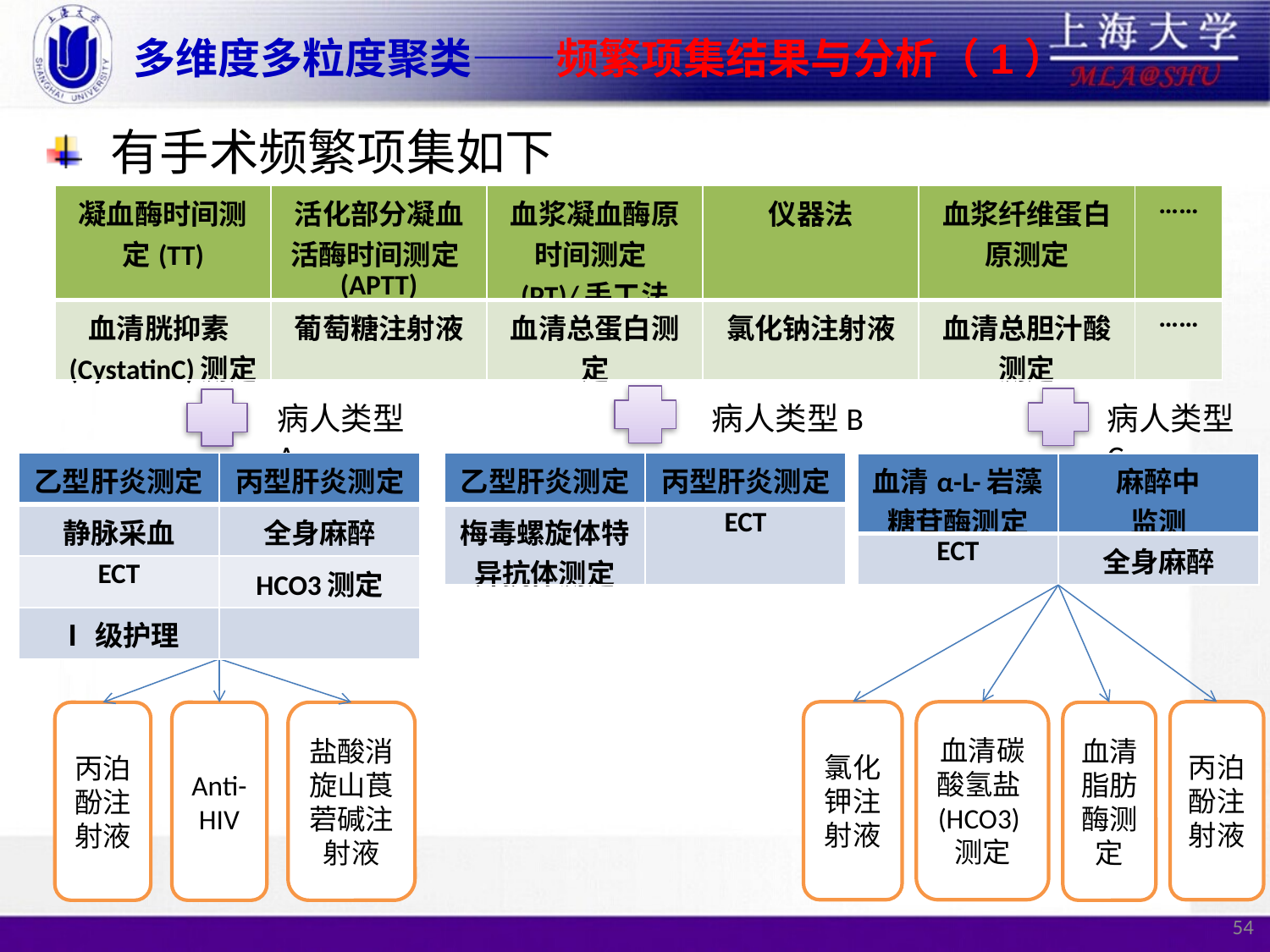

# 多维度多粒度聚类——频繁项集结果与分析（1）
有手术频繁项集如下
| 凝血酶时间测定(TT) | 活化部分凝血活酶时间测定(APTT) | 血浆凝血酶原时间测定(PT)/手工法 | 仪器法 | 血浆纤维蛋白原测定 | …… |
| --- | --- | --- | --- | --- | --- |
| 血清胱抑素(CystatinC)测定 | 葡萄糖注射液 | 血清总蛋白测定 | 氯化钠注射液 | 血清总胆汁酸测定 | …… |

病人类型A
病人类型B
病人类型C
| 乙型肝炎测定 | 丙型肝炎测定 |
| --- | --- |
| 梅毒螺旋体特异抗体测定 | ECT |
| 乙型肝炎测定 | 丙型肝炎测定 |
| --- | --- |
| 静脉采血 | 全身麻醉 |
| ECT | HCO3测定 |
| Ⅰ级护理 |  |
| 血清α-L-岩藻糖苷酶测定 | 麻醉中 监测 |
| --- | --- |
| ECT | 全身麻醉 |
氯化钾注射液
血清碳酸氢盐(HCO3)测定
丙泊酚注射液
丙泊酚注射液
Anti-HIV
血清脂肪酶测定
盐酸消旋山莨菪碱注射液
54